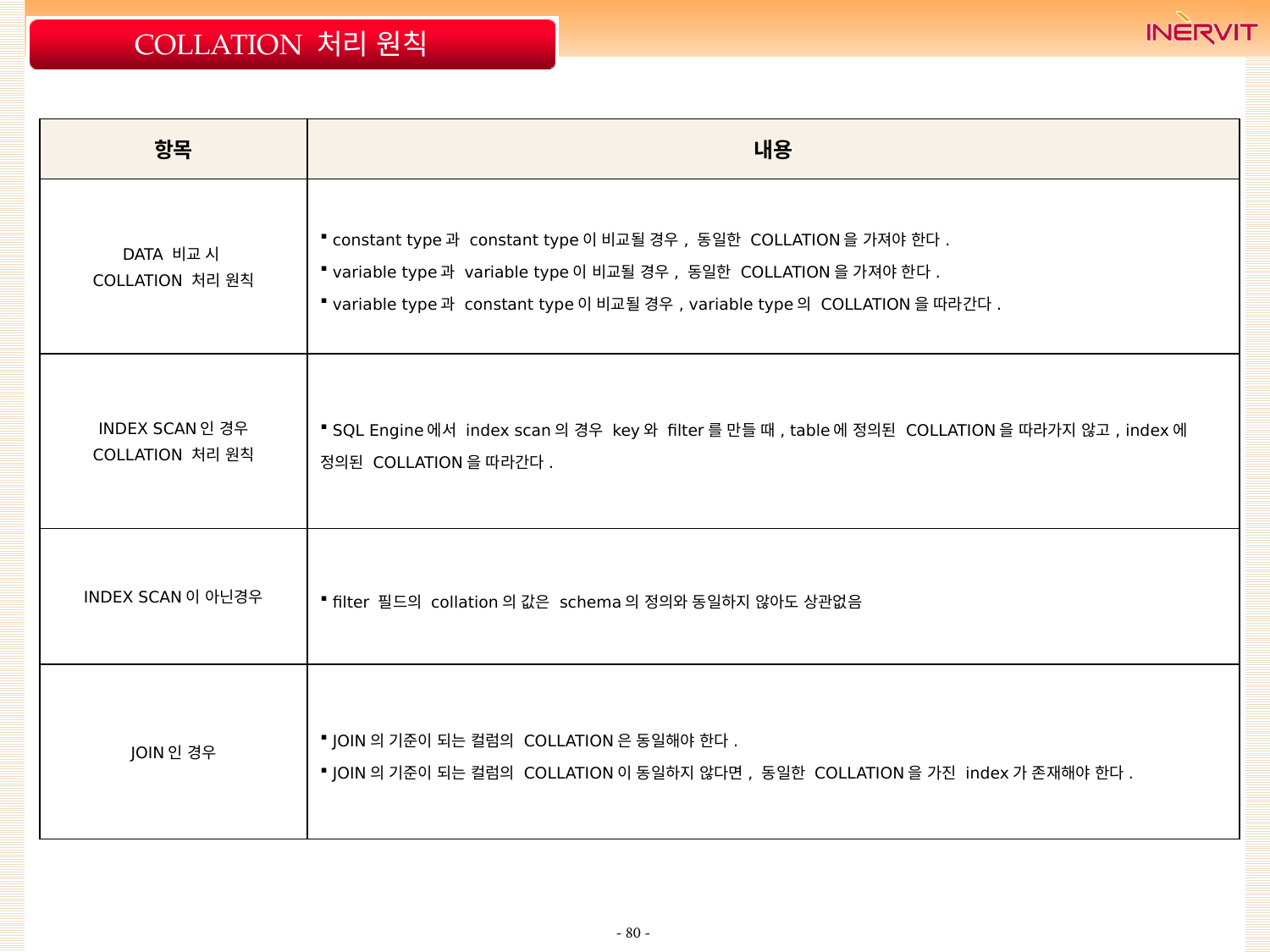

# COLLATION 처리 원칙
| 항목 | 내용 |
| --- | --- |
| DATA 비교 시 COLLATION 처리 원칙 | constant type과 constant type이 비교될 경우, 동일한 COLLATION을 가져야 한다. variable type과 variable type이 비교될 경우, 동일한 COLLATION을 가져야 한다. variable type과 constant type이 비교될 경우, variable type의 COLLATION을 따라간다. |
| INDEX SCAN인 경우 COLLATION 처리 원칙 | SQL Engine에서 index scan의 경우 key와 filter를 만들 때, table에 정의된 COLLATION을 따라가지 않고, index에 정의된 COLLATION을 따라간다. |
| INDEX SCAN이 아닌경우 | filter 필드의 collation의 값은 schema의 정의와 동일하지 않아도 상관없음 |
| JOIN인 경우 | JOIN의 기준이 되는 컬럼의 COLLATION은 동일해야 한다. JOIN의 기준이 되는 컬럼의 COLLATION이 동일하지 않다면, 동일한 COLLATION을 가진 index가 존재해야 한다. |
- 80 -